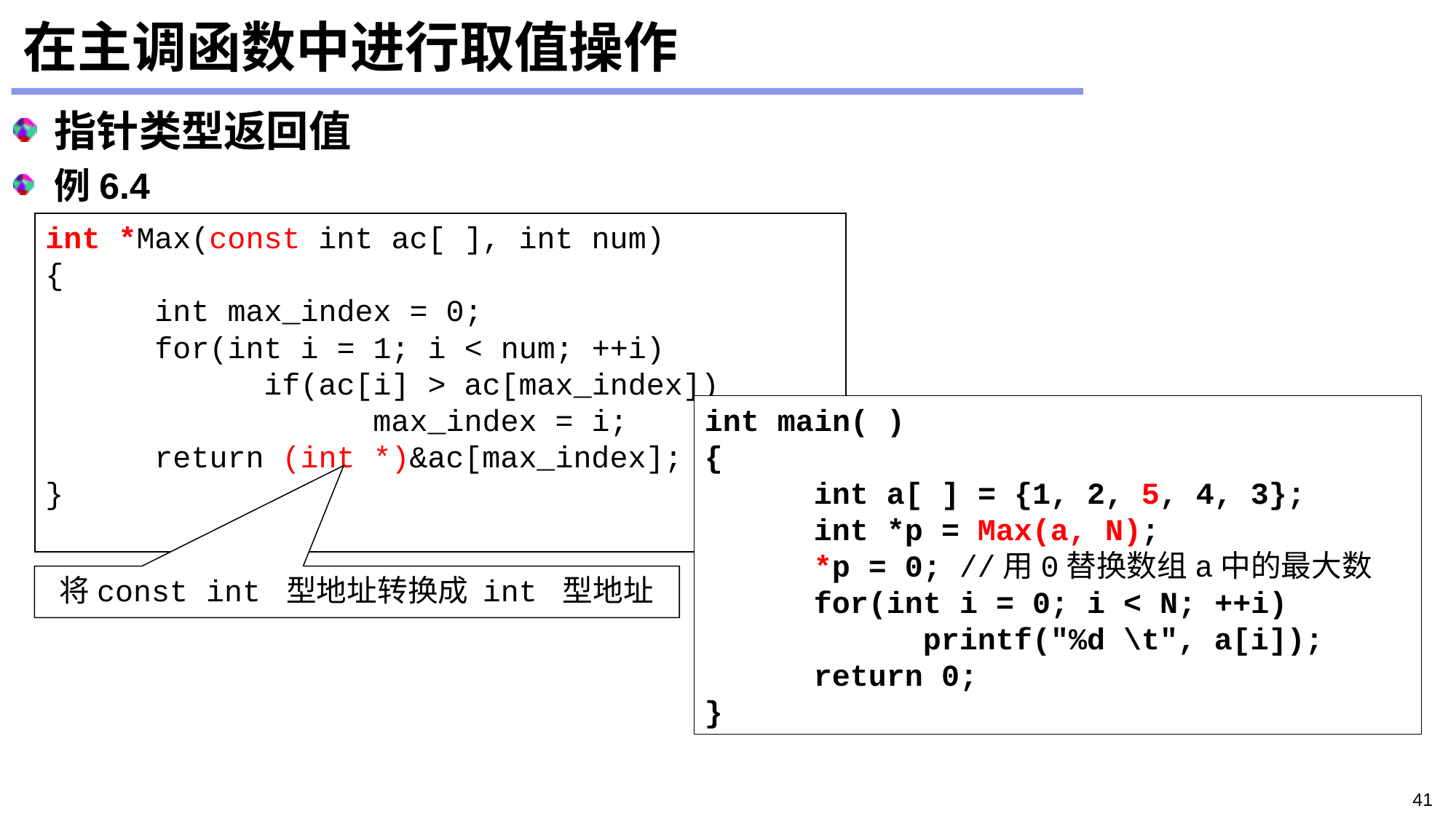

# 在主调函数中进行取值操作
指针类型返回值
例6.4
int *Max(const int ac[ ], int num)
{
	int max_index = 0;
	for(int i = 1; i < num; ++i)
		if(ac[i] > ac[max_index])
			max_index = i;
	return (int *)&ac[max_index];
}

int main( )
{
	int a[ ] = {1, 2, 5, 4, 3};
	int *p = Max(a, N);
	*p = 0; //用0替换数组a中的最大数
	for(int i = 0; i < N; ++i)
		printf("%d \t", a[i]);
	return 0;
}
 将const int 型地址转换成 int 型地址
41